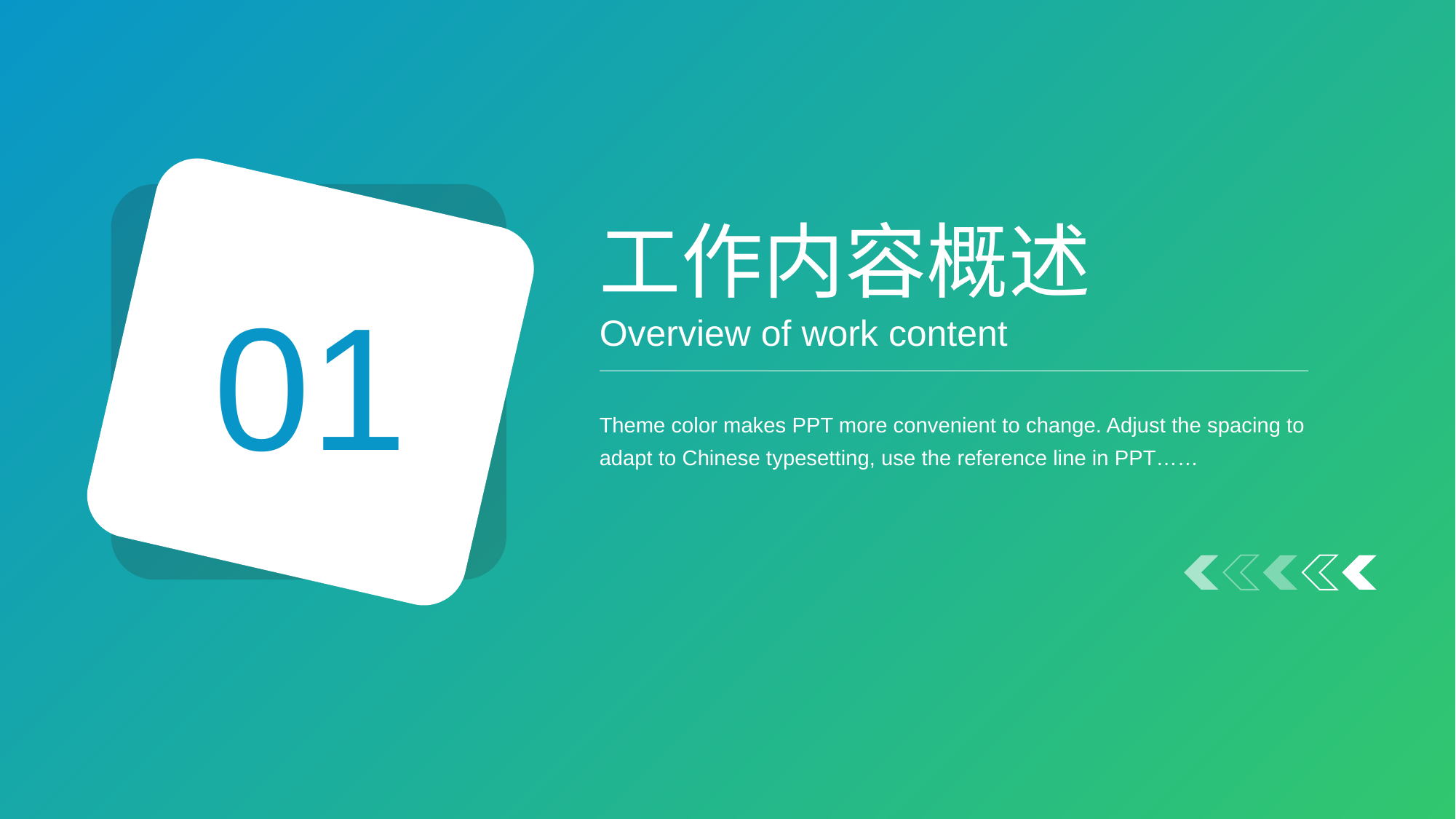

工作内容概述
01
Overview of work content
Theme color makes PPT more convenient to change. Adjust the spacing to adapt to Chinese typesetting, use the reference line in PPT……